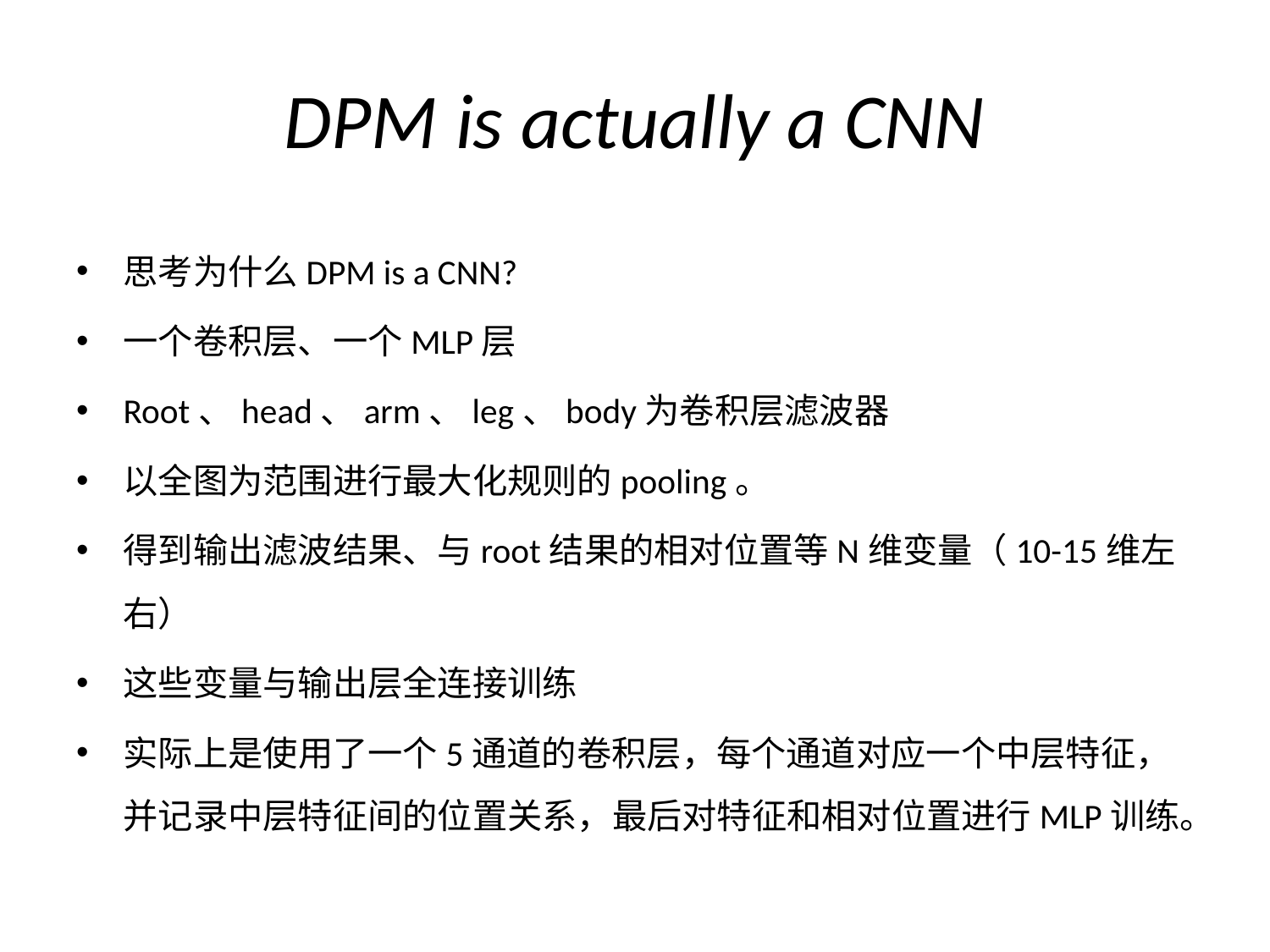

# DPM is actually a CNN
思考为什么DPM is a CNN?
一个卷积层、一个MLP层
Root、head、arm、leg、body为卷积层滤波器
以全图为范围进行最大化规则的pooling。
得到输出滤波结果、与root结果的相对位置等N维变量（10-15维左右）
这些变量与输出层全连接训练
实际上是使用了一个5通道的卷积层，每个通道对应一个中层特征，并记录中层特征间的位置关系，最后对特征和相对位置进行MLP训练。